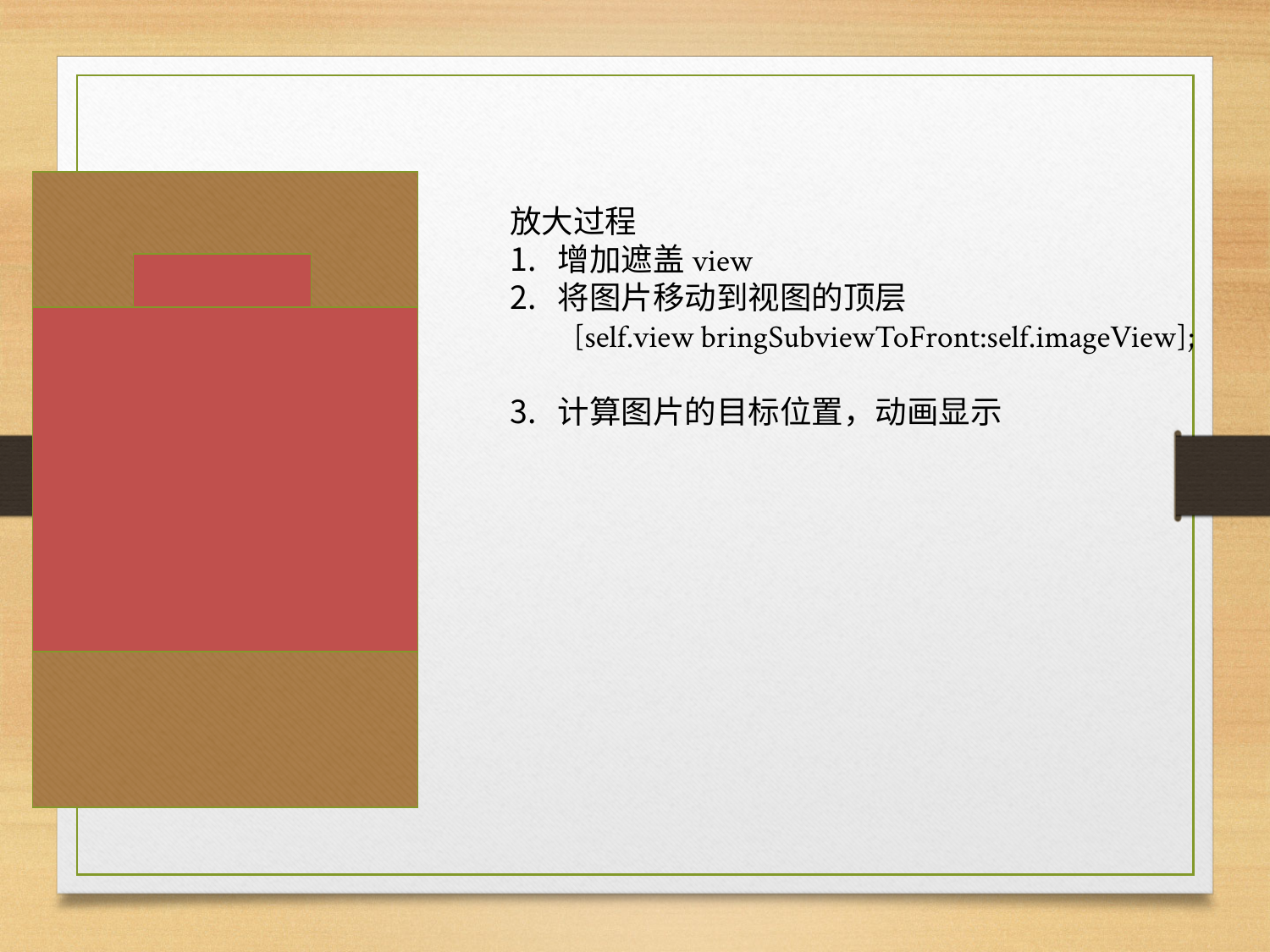

放大过程
增加遮盖view
将图片移动到视图的顶层
[self.view bringSubviewToFront:self.imageView];

计算图片的目标位置，动画显示